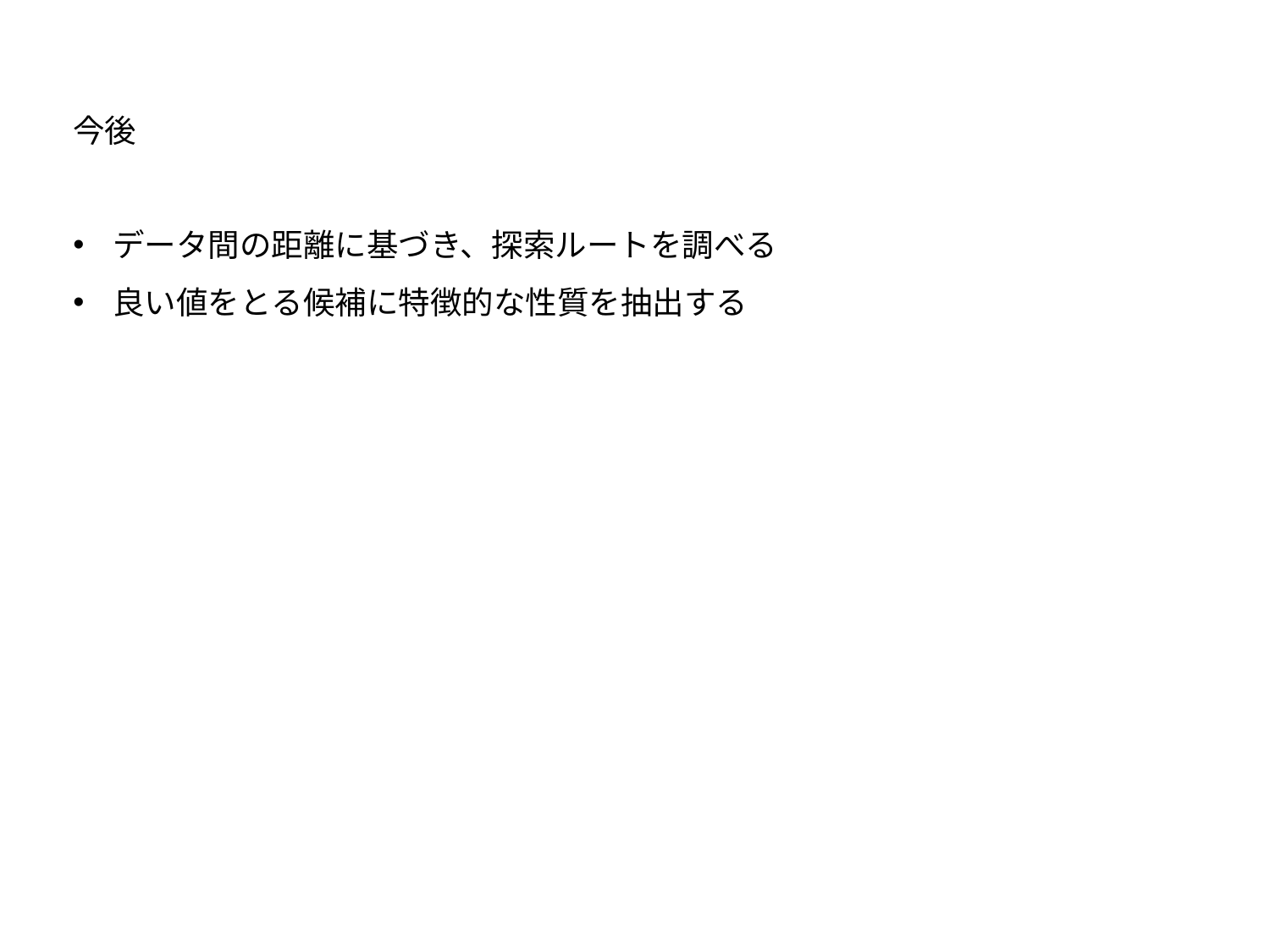

今後

データ間の距離に基づき、探索ルートを調べる
良い値をとる候補に特徴的な性質を抽出する